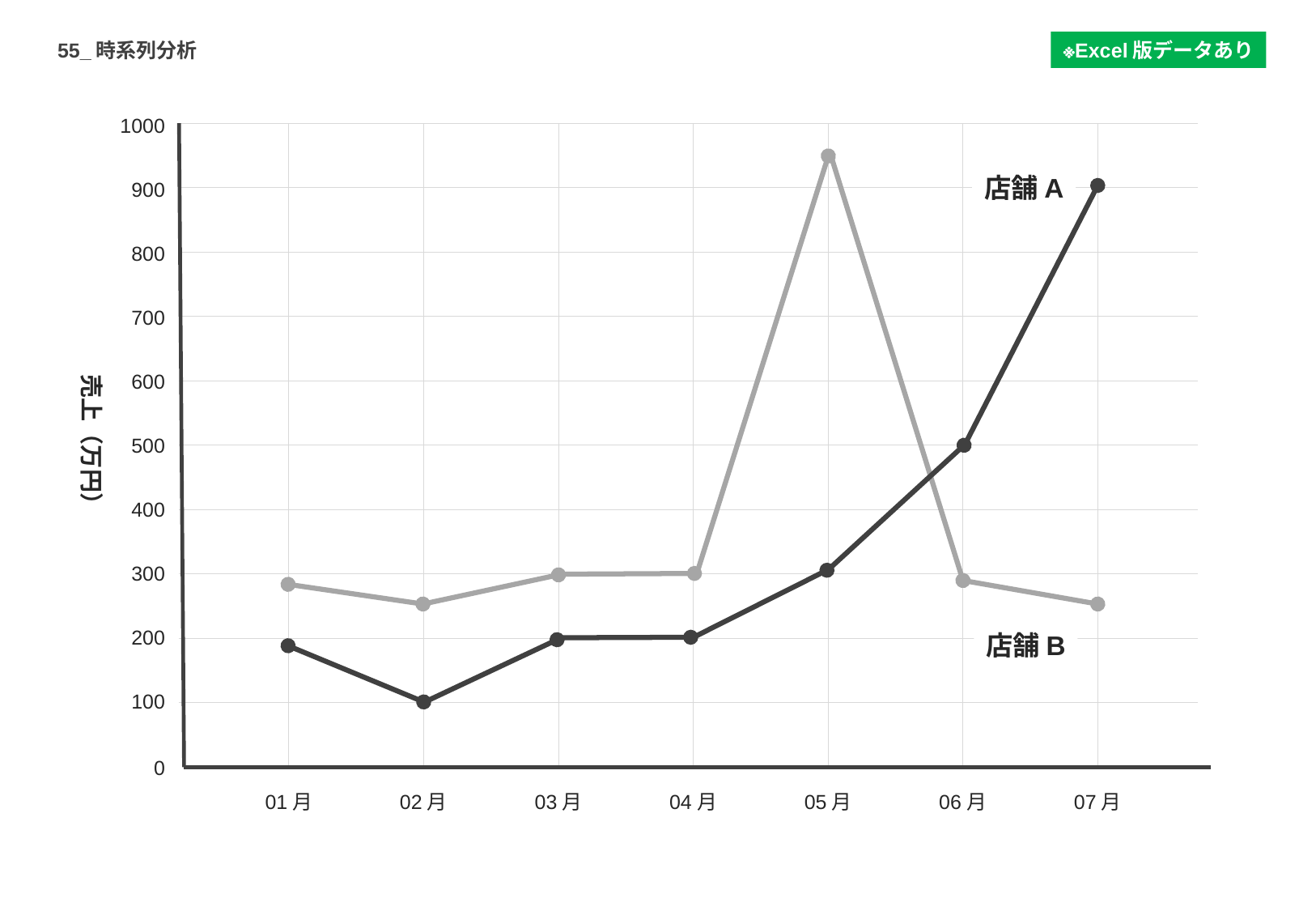

55_時系列分析
※Excel版データあり
1000
売上（万円）
店舗A
900
800
700
600
500
400
300
200
店舗B
100
0
01月
02月
03月
04月
05月
06月
07月